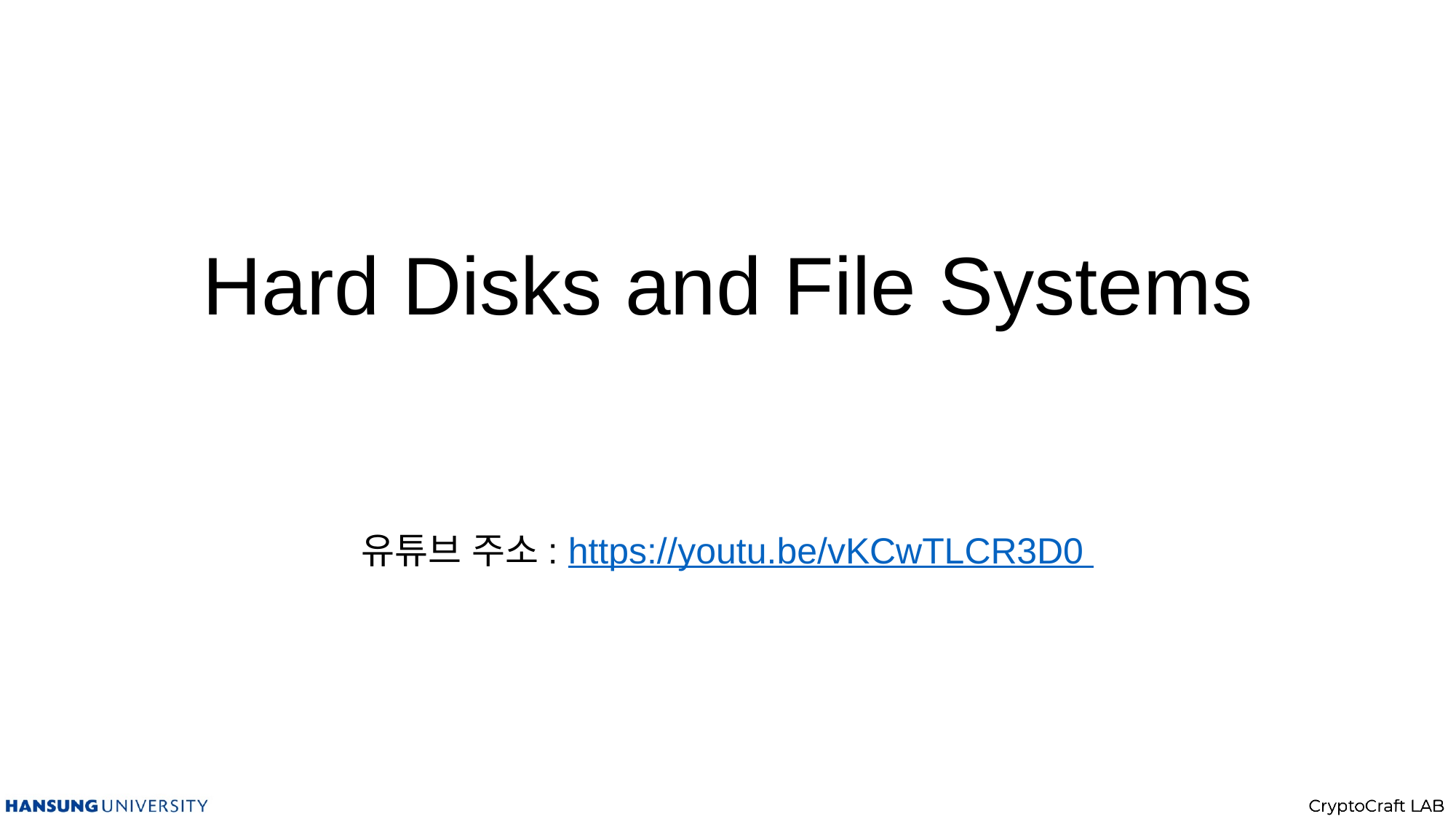

# Hard Disks and File Systems
유튜브 주소: https://youtu.be/vKCwTLCR3D0